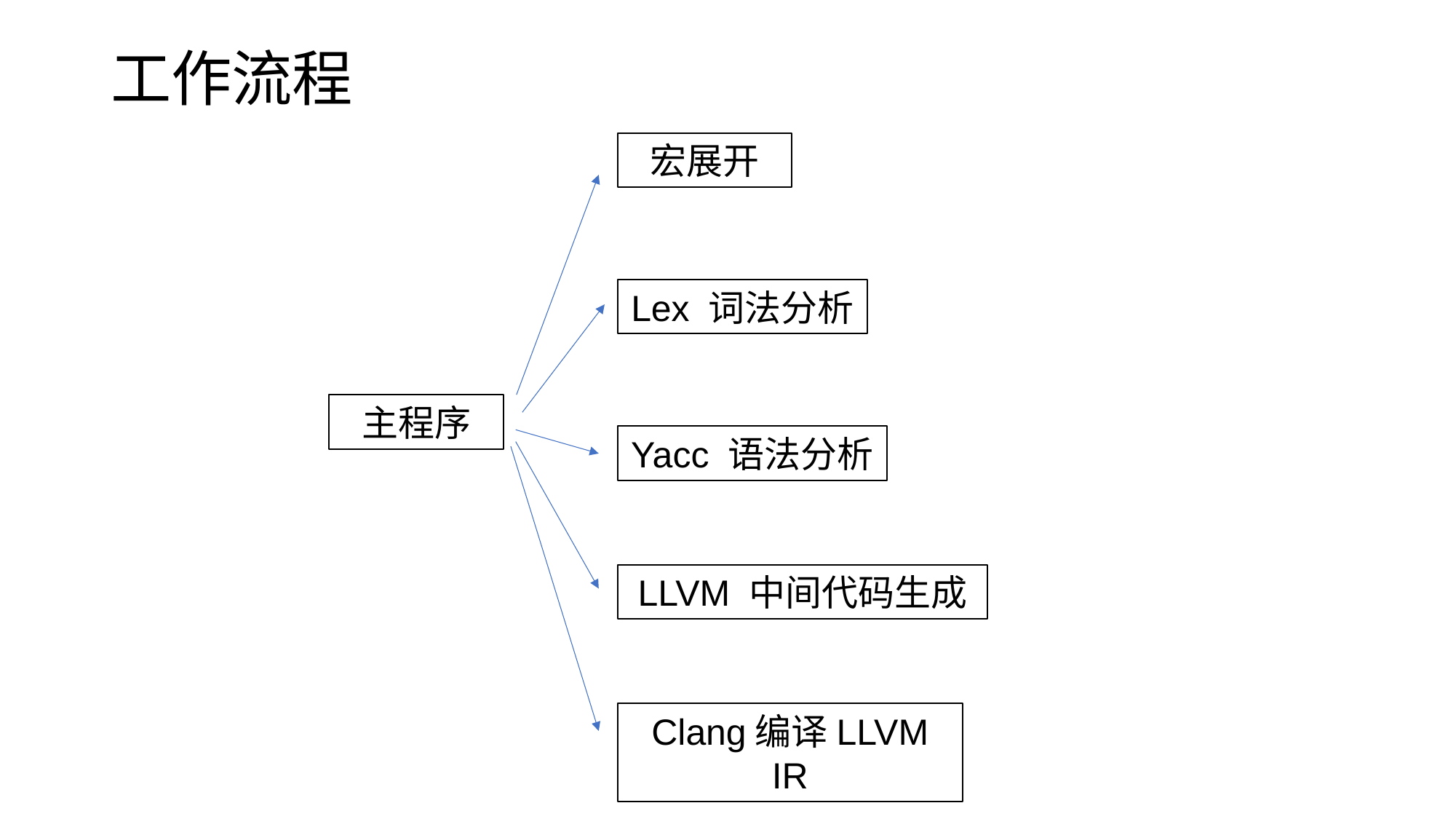

# 工作流程
宏展开
Lex 词法分析
主程序
Yacc 语法分析
LLVM 中间代码生成
Clang编译LLVM IR